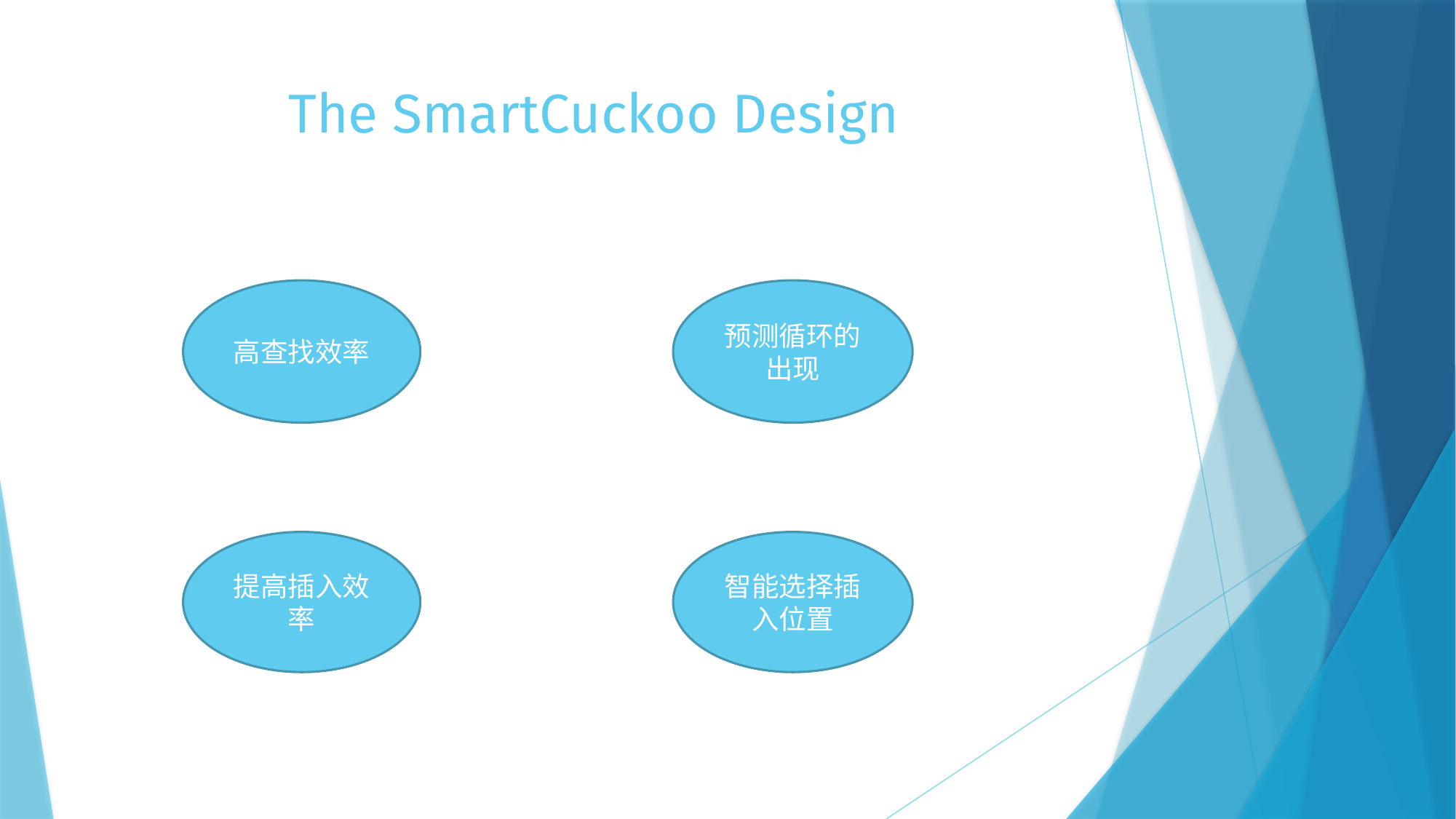

# The SmartCuckoo Design
高查找效率
预测循环的出现
提高插入效率
智能选择插入位置